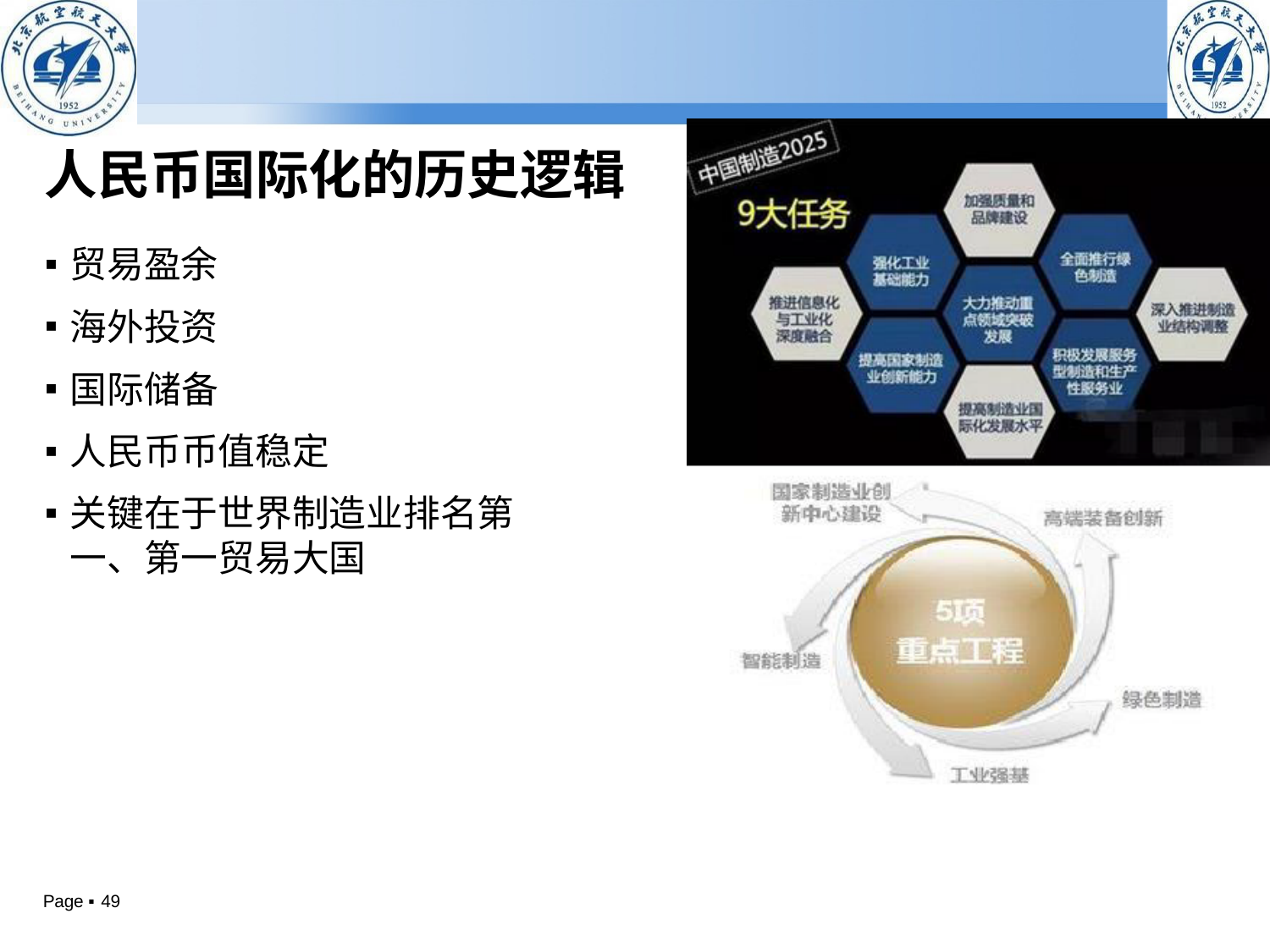

# 人民币国际化的历史逻辑
贸易盈余
海外投资
国际储备
人民币币值稳定
关键在于世界制造业排名第 一、第一贸易大国
Page ▪ 49